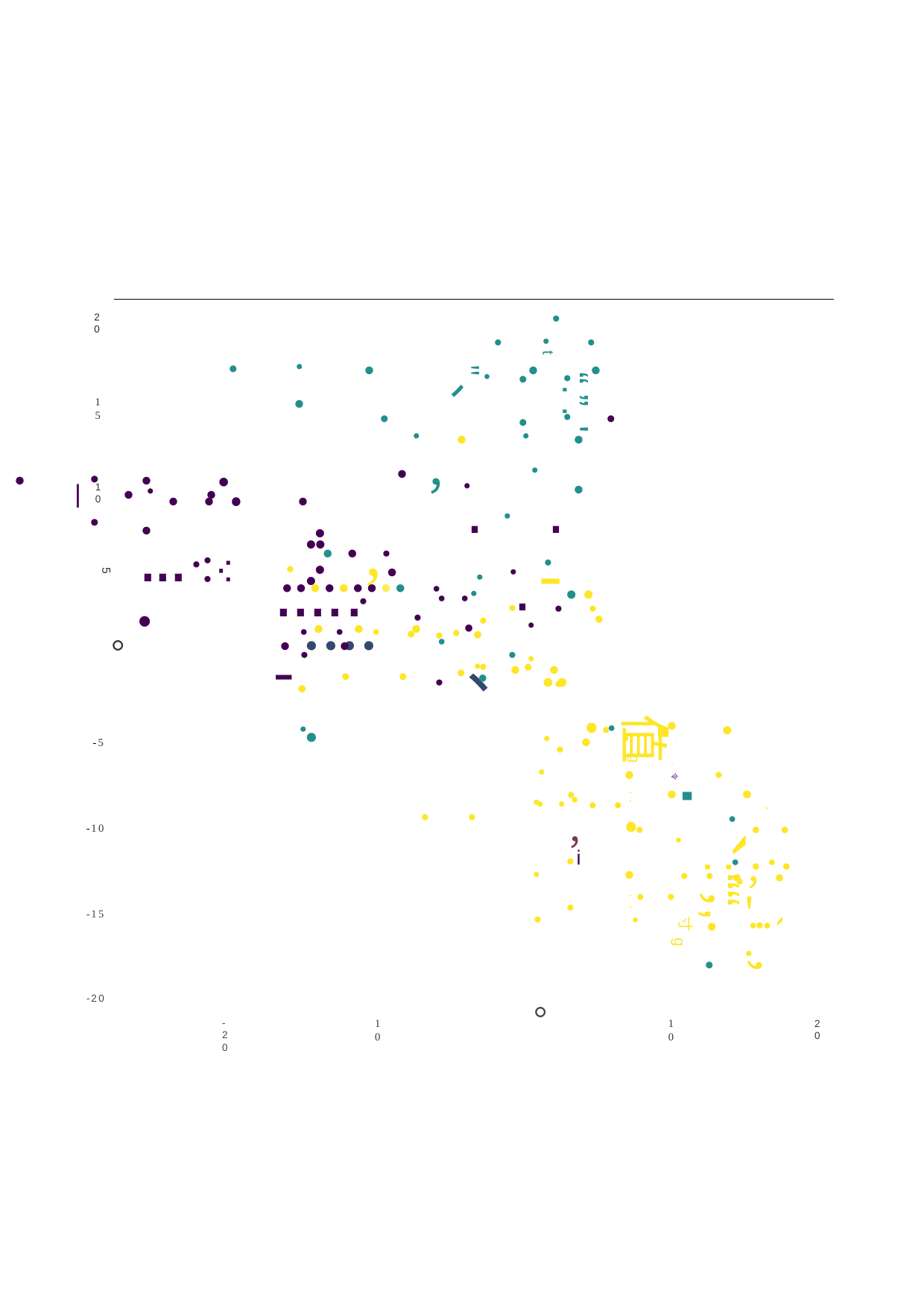

．
20
．．．
t
．．．＂、．．．．．
．．．．．
“.”. '
15
．．．．．．．．
，
.．.．.、
．．．．．．
10
．．．一
．．．．
．．．．．
··,.
...·:·:•
••
．
•••
-....
．
.....-.
．
．．．
．
5
．．．
．
•••••••••
.....
．．
．
．
．．
．．．
．．
．．．．．．．．．
．．
．．．
．．
。
．．．
．．  令 ．． 值．．．．．
．
．
.
．
．．．．
-5
9
．
．．．i．
.
g
．
．，
. . .	.
. `:““,
．｀ ．．
．．
．．
．．
••••．
.	,	.                   .
-10
．
．．
．，＇．．
．．．．
，．．
. .
｀
-15
．，．．寸
g
-20
。
10
10
-20
20